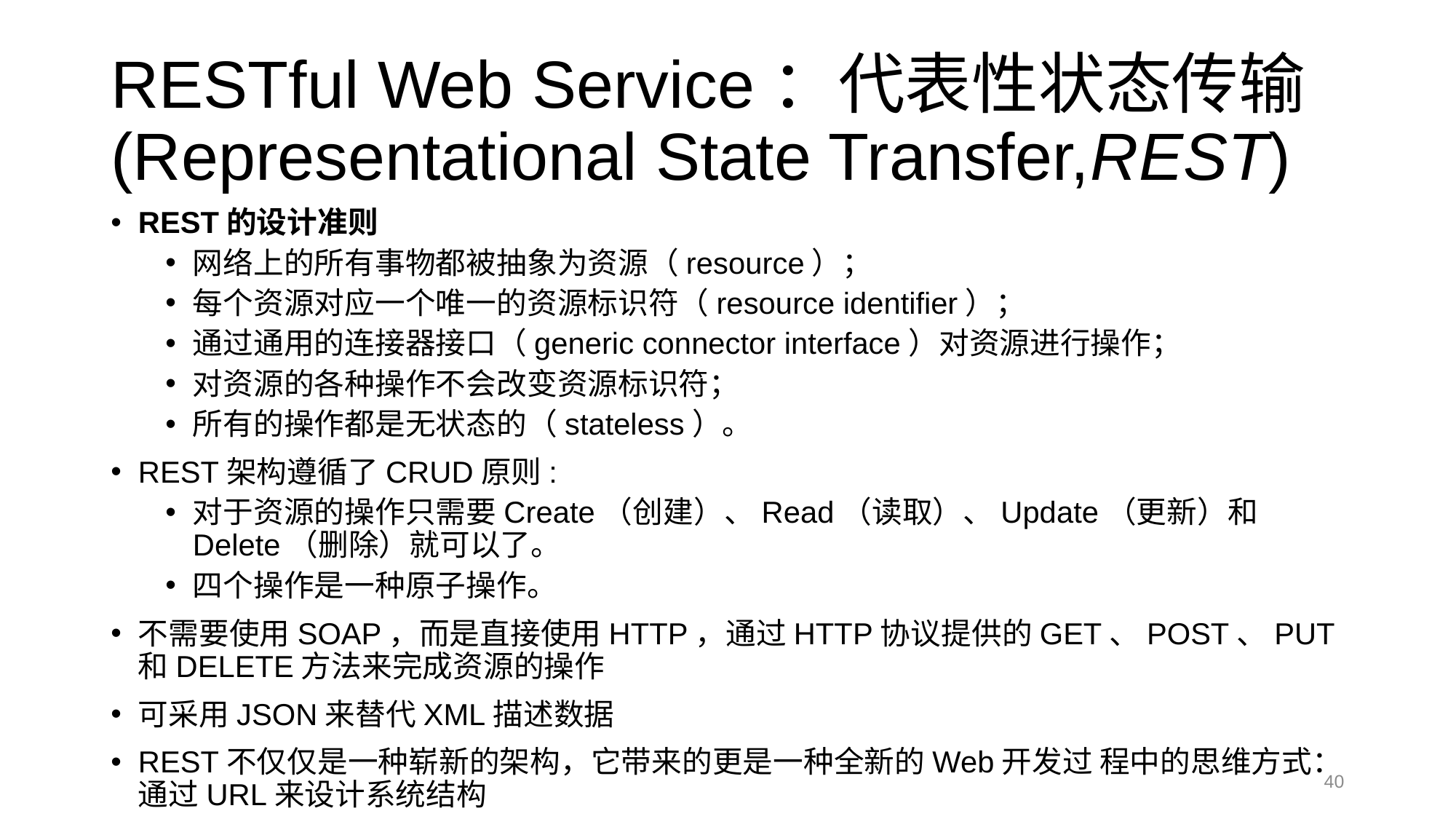

# RESTful Web Service：代表性状态传输(Representational State Transfer,REST)
REST的设计准则
网络上的所有事物都被抽象为资源（resource）；
每个资源对应一个唯一的资源标识符（resource identifier）；
通过通用的连接器接口（generic connector interface）对资源进行操作；
对资源的各种操作不会改变资源标识符；
所有的操作都是无状态的（stateless）。
REST架构遵循了CRUD原则:
对于资源的操作只需要Create（创建）、Read（读取）、Update（更新）和Delete（删除）就可以了。
四个操作是一种原子操作。
不需要使用SOAP，而是直接使用HTTP，通过HTTP协议提供的GET、POST、PUT和DELETE方法来完成资源的操作
可采用JSON来替代XML描述数据
REST不仅仅是一种崭新的架构，它带来的更是一种全新的Web开发过 程中的思维方式：通过URL来设计系统结构

40